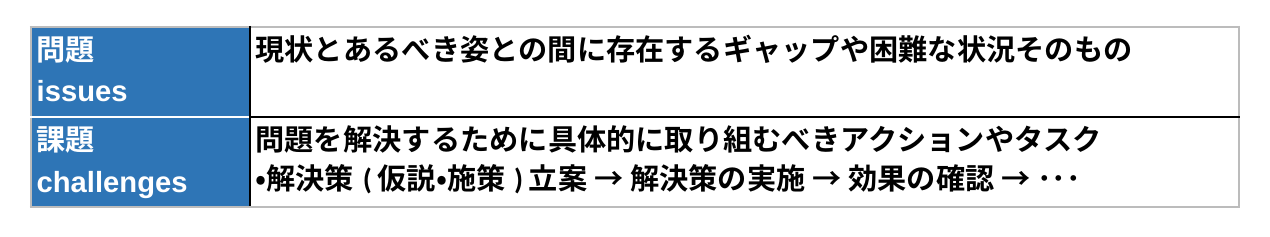

| 問題 issues | 現状とあるべき姿との間に存在するギャップや困難な状況そのもの |
| --- | --- |
| 課題 challenges | 問題を解決するために具体的に取り組むべきアクションやタスク ・解決策(仮説・施策)立案 → 解決策の実施 → 効果の確認 → ･･･ |